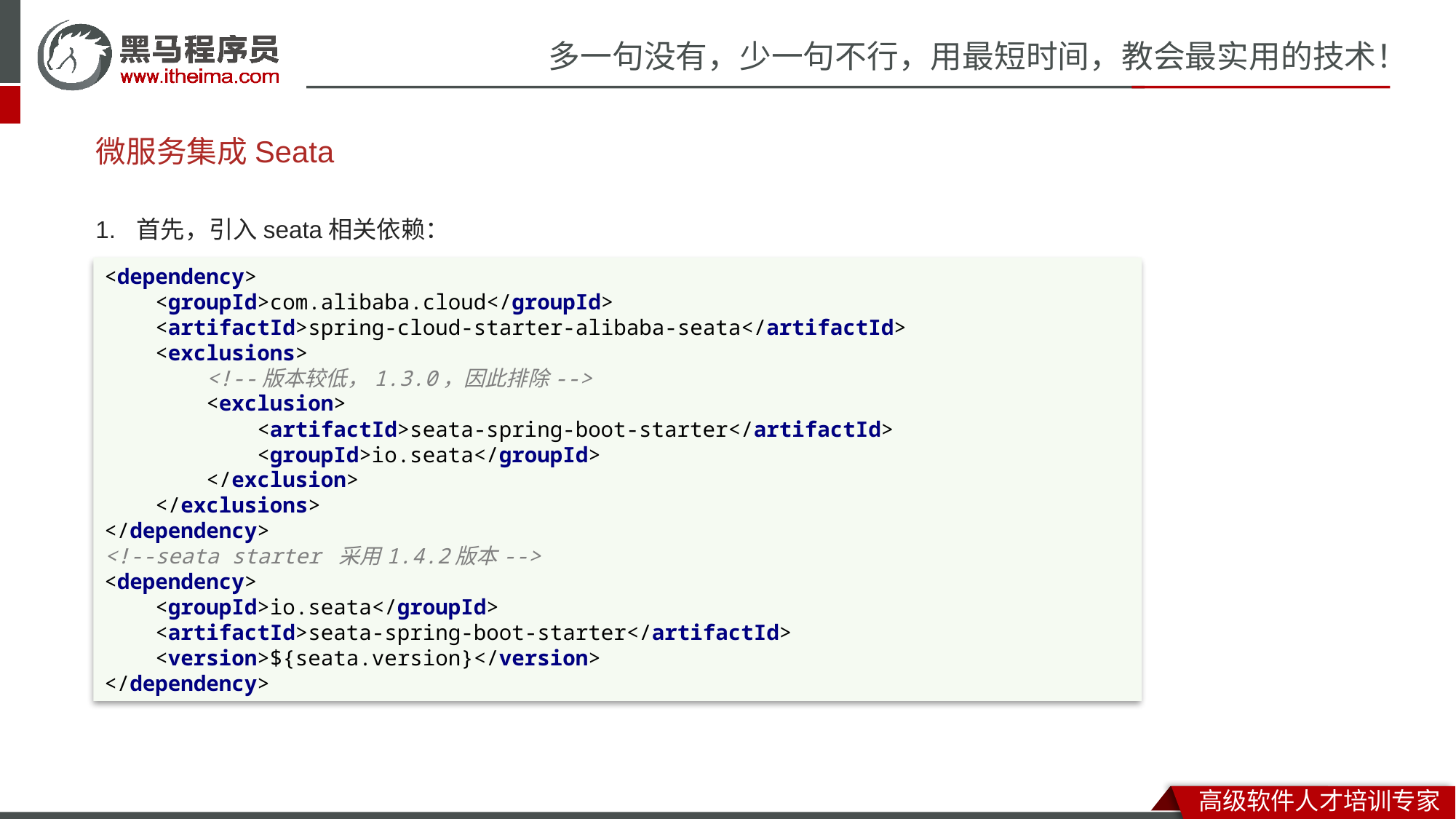

# 微服务集成Seata
首先，引入seata相关依赖：
<dependency>
    <groupId>com.alibaba.cloud</groupId>
    <artifactId>spring-cloud-starter-alibaba-seata</artifactId>
    <exclusions>
        <!--版本较低，1.3.0，因此排除-->
        <exclusion>
            <artifactId>seata-spring-boot-starter</artifactId>
            <groupId>io.seata</groupId>
        </exclusion>
    </exclusions>
</dependency>
<!--seata starter 采用1.4.2版本-->
<dependency>
    <groupId>io.seata</groupId>
    <artifactId>seata-spring-boot-starter</artifactId>
    <version>${seata.version}</version>
</dependency>